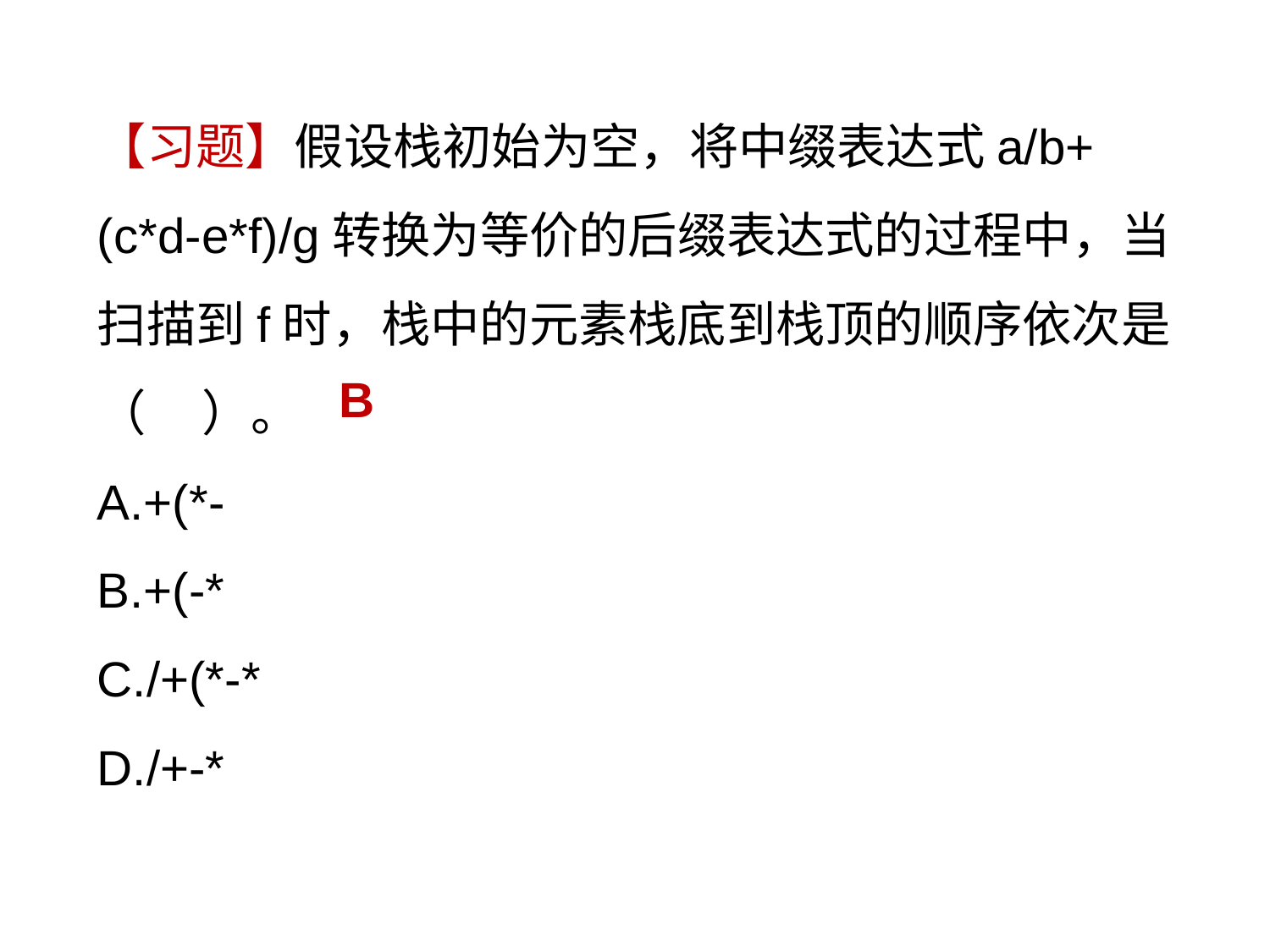

【习题】假设栈初始为空，将中缀表达式a/b+(c*d-e*f)/g转换为等价的后缀表达式的过程中，当扫描到f时，栈中的元素栈底到栈顶的顺序依次是（     ）。
A.+(*-
B.+(-*
C./+(*-*
D./+-*
B